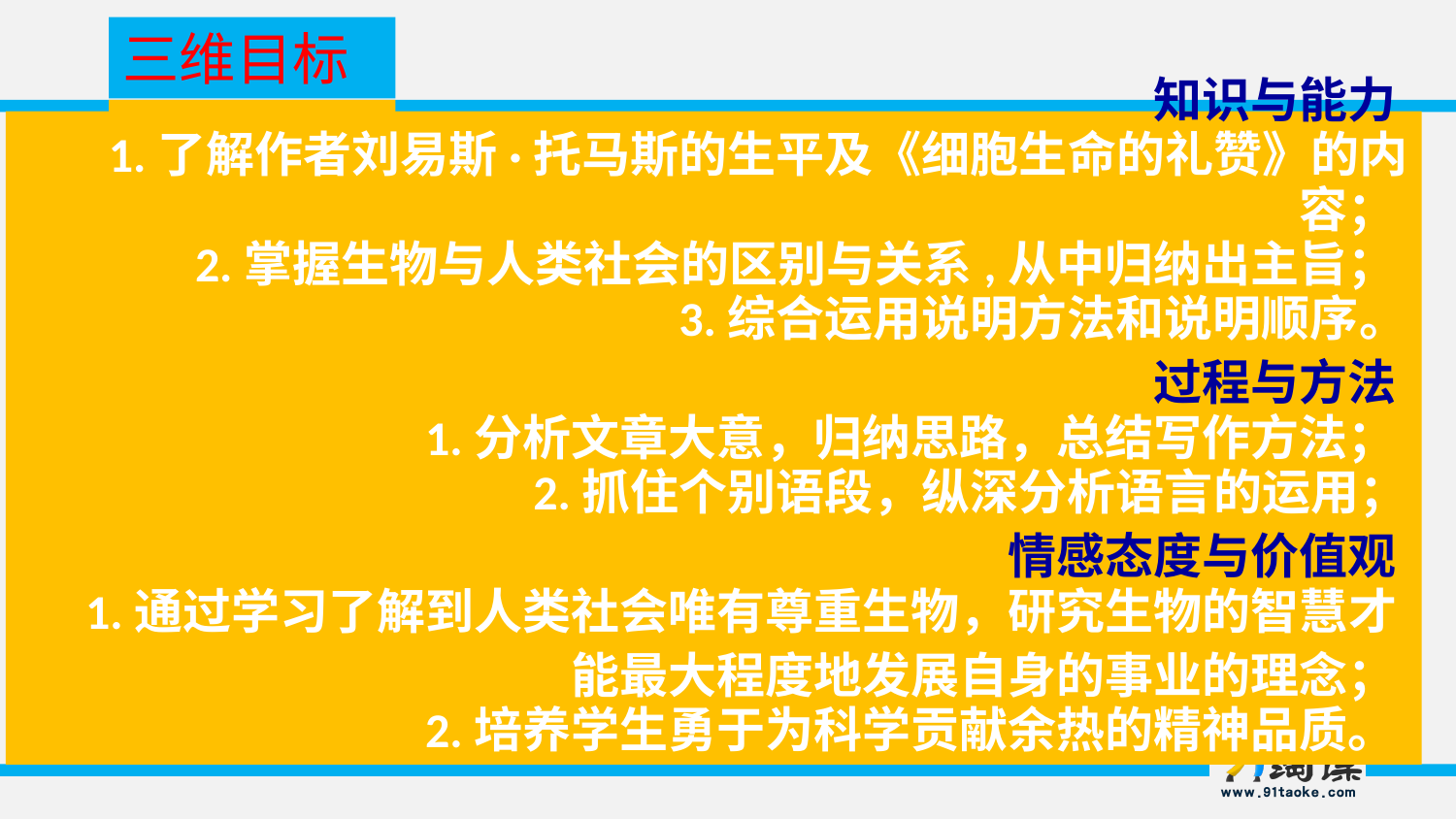

三维目标
　知识与能力
　1.了解作者刘易斯·托马斯的生平及《细胞生命的礼赞》的内容；
　2.掌握生物与人类社会的区别与关系,从中归纳出主旨；
　3.综合运用说明方法和说明顺序。
　过程与方法
　1.分析文章大意，归纳思路，总结写作方法；
　2.抓住个别语段，纵深分析语言的运用；
　情感态度与价值观
　1.通过学习了解到人类社会唯有尊重生物，研究生物的智慧才
  能最大程度地发展自身的事业的理念；
　2.培养学生勇于为科学贡献余热的精神品质。